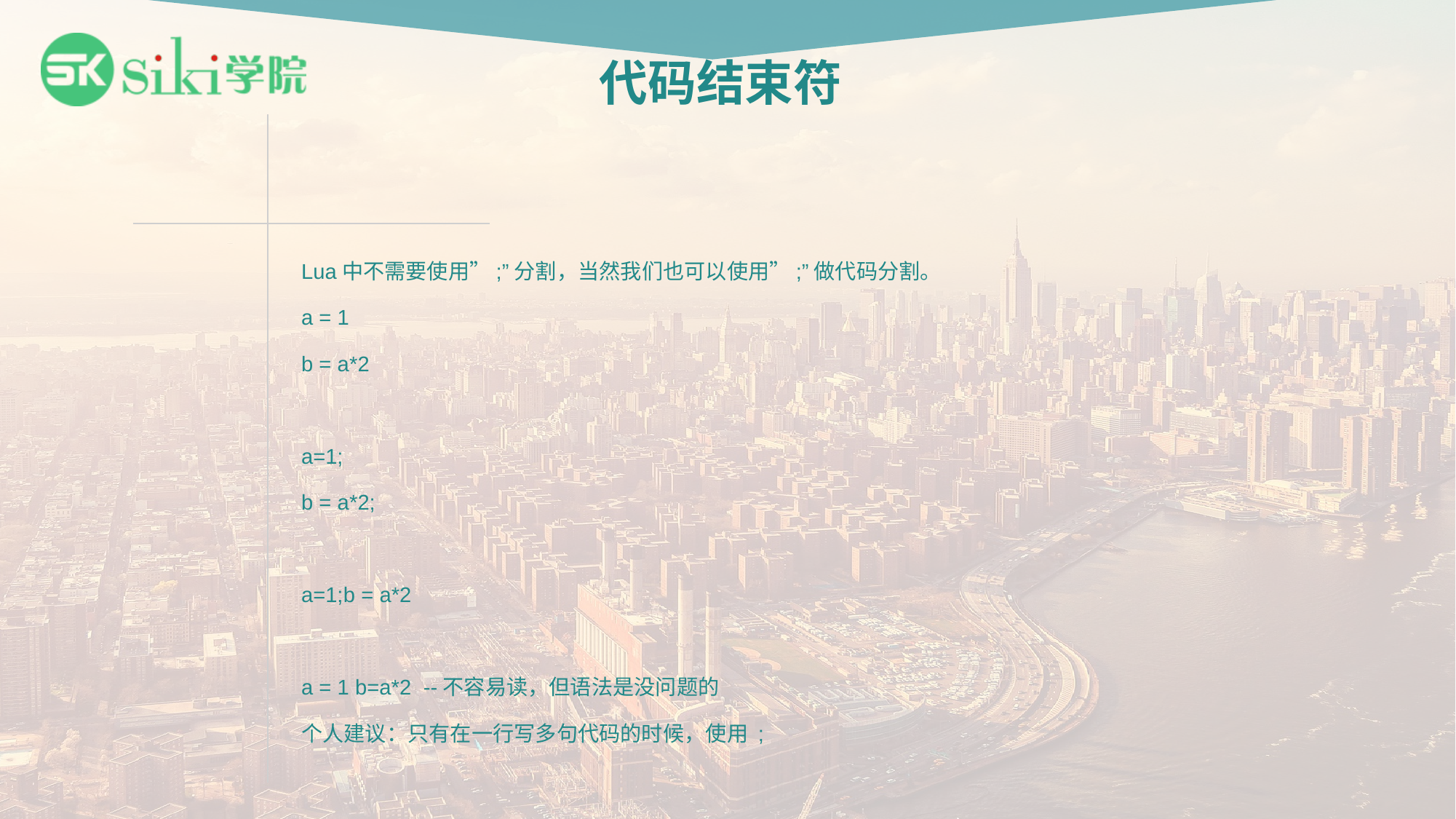

# 代码结束符
Lua中不需要使用”;”分割，当然我们也可以使用”;”做代码分割。
a = 1
b = a*2

a=1;
b = a*2;

a=1;b = a*2

a = 1 b=a*2  --不容易读，但语法是没问题的
个人建议：只有在一行写多句代码的时候，使用 ;